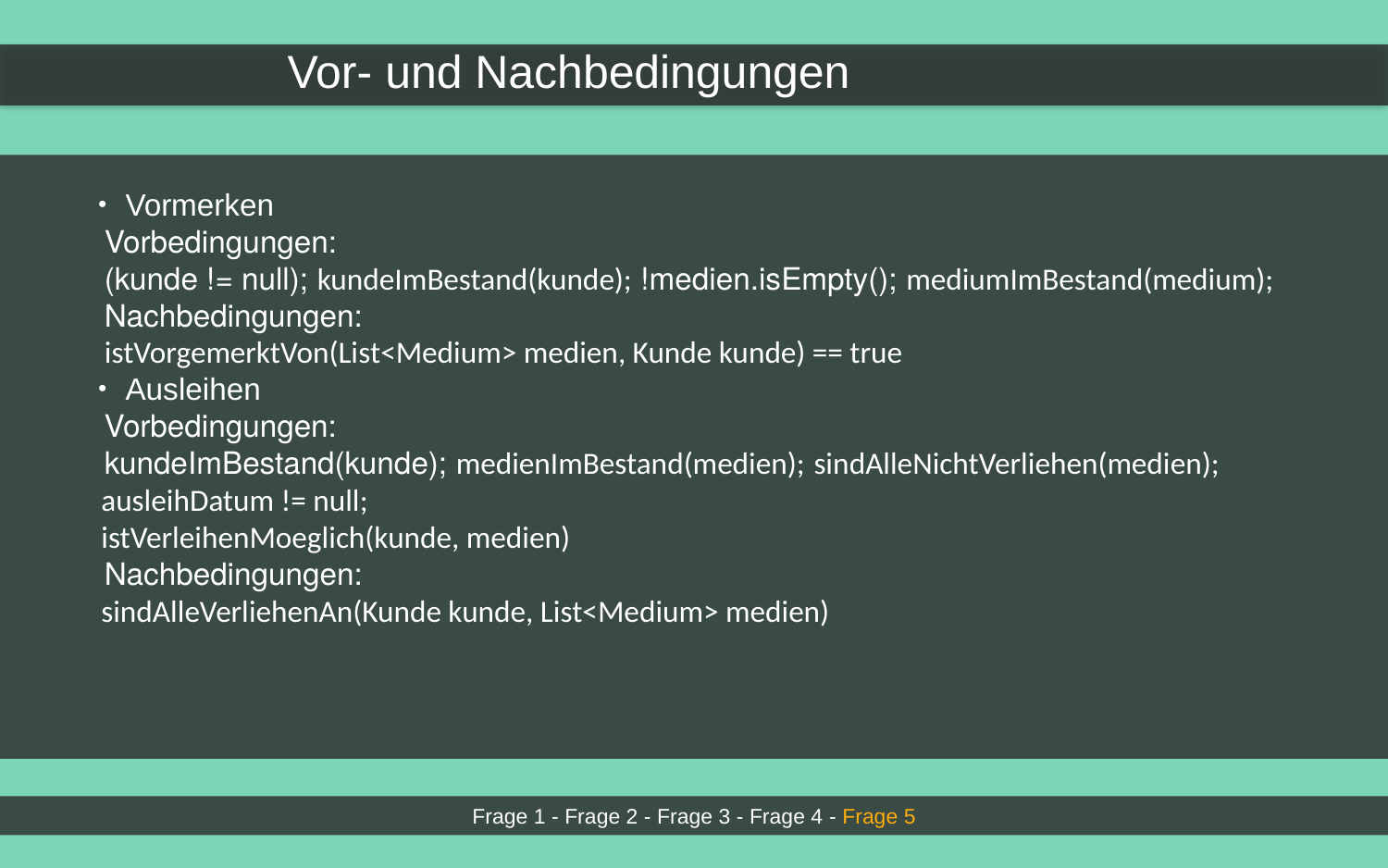

Vor- und Nachbedingungen

・Vormerken
  Vorbedingungen:
  (kunde != null); kundeImBestand(kunde); !medien.isEmpty(); mediumImBestand(medium);
  Nachbedingungen:
  istVorgemerktVon(List<Medium> medien, Kunde kunde) == true
・Ausleihen
  Vorbedingungen:
  kundeImBestand(kunde); medienImBestand(medien); sindAlleNichtVerliehen(medien);
  ausleihDatum != null;
  istVerleihenMoeglich(kunde, medien)
  Nachbedingungen:
  sindAlleVerliehenAn(Kunde kunde, List<Medium> medien)
Frage 1 - Frage 2 - Frage 3 - Frage 4 - Frage 5